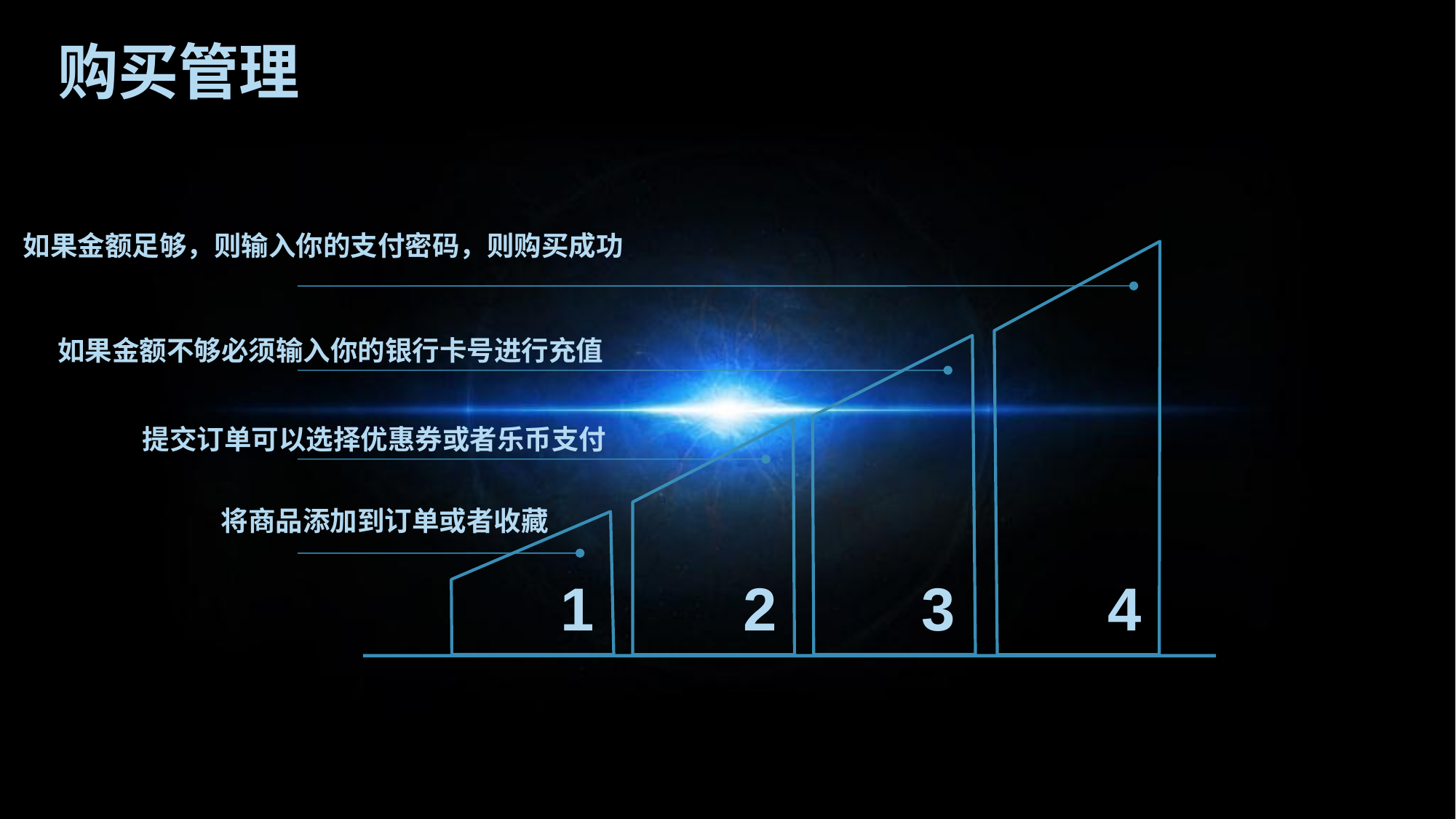

购买管理
如果金额足够，则输入你的支付密码，则购买成功

4

如果金额不够必须输入你的银行卡号进行充值

3

提交订单可以选择优惠券或者乐币支付

2

将商品添加到订单或者收藏

1